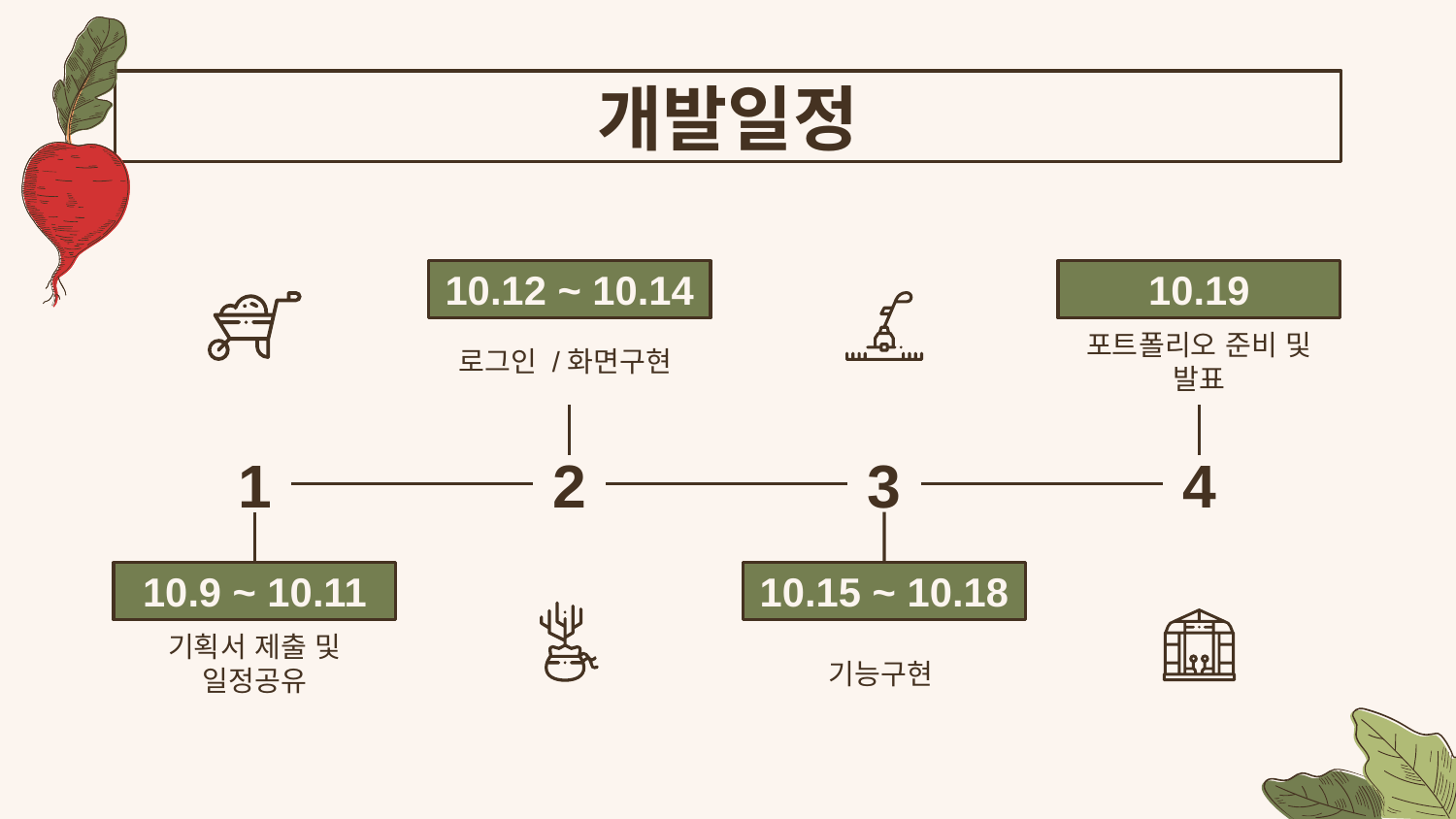

# 개발일정
10.12 ~ 10.14
10.19

로그인 /화면구현
포트폴리오 준비 및 발표
1
2
3
4
10.9 ~ 10.11
10.15 ~ 10.18

기획서 제출 및 일정공유
기능구현